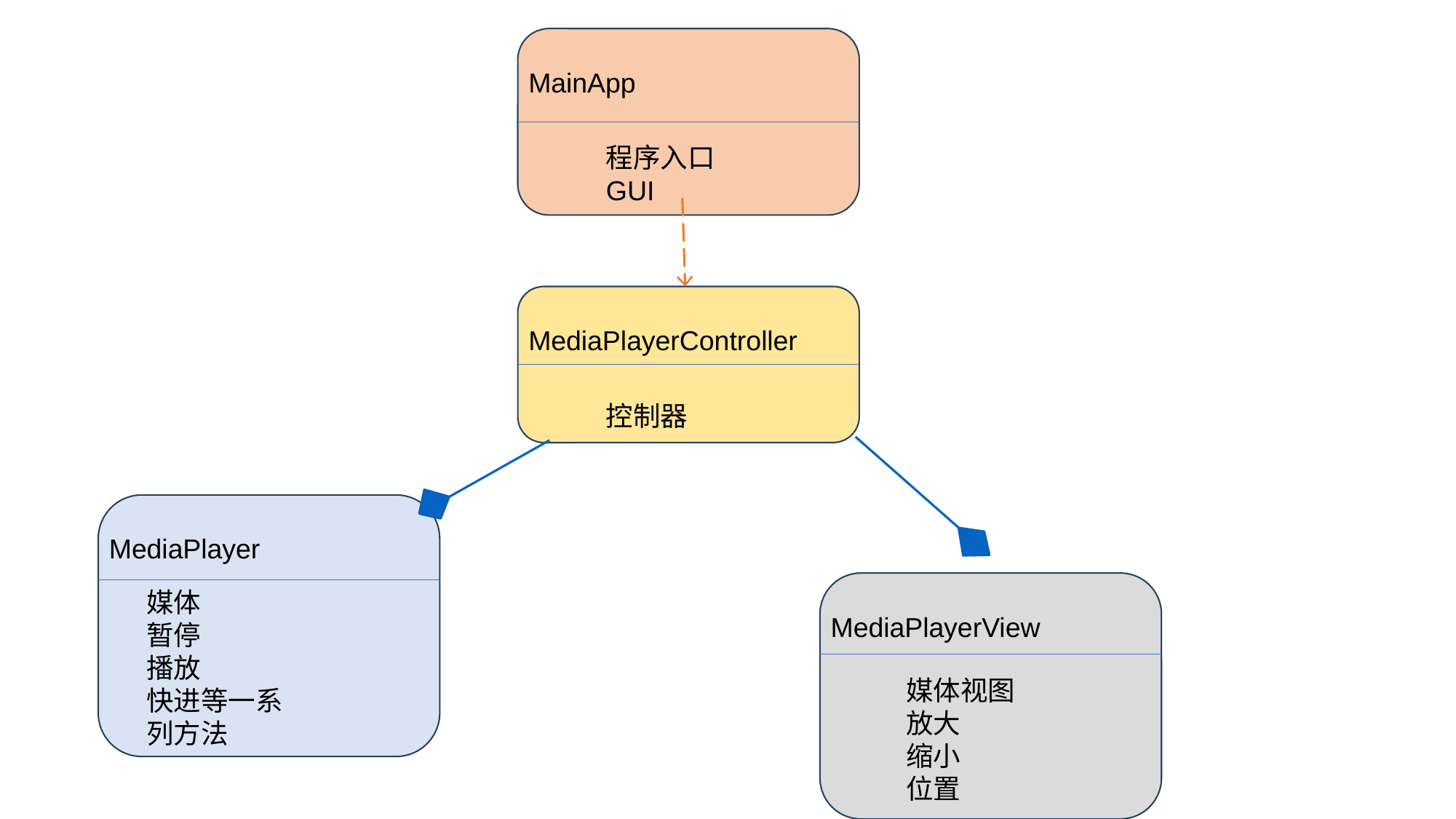

MainApp
程序入口GUI

MediaPlayerController
控制器

MediaPlayer

媒体
暂停
播放
快进等一系列方法
MediaPlayerView
媒体视图
放大
缩小
位置